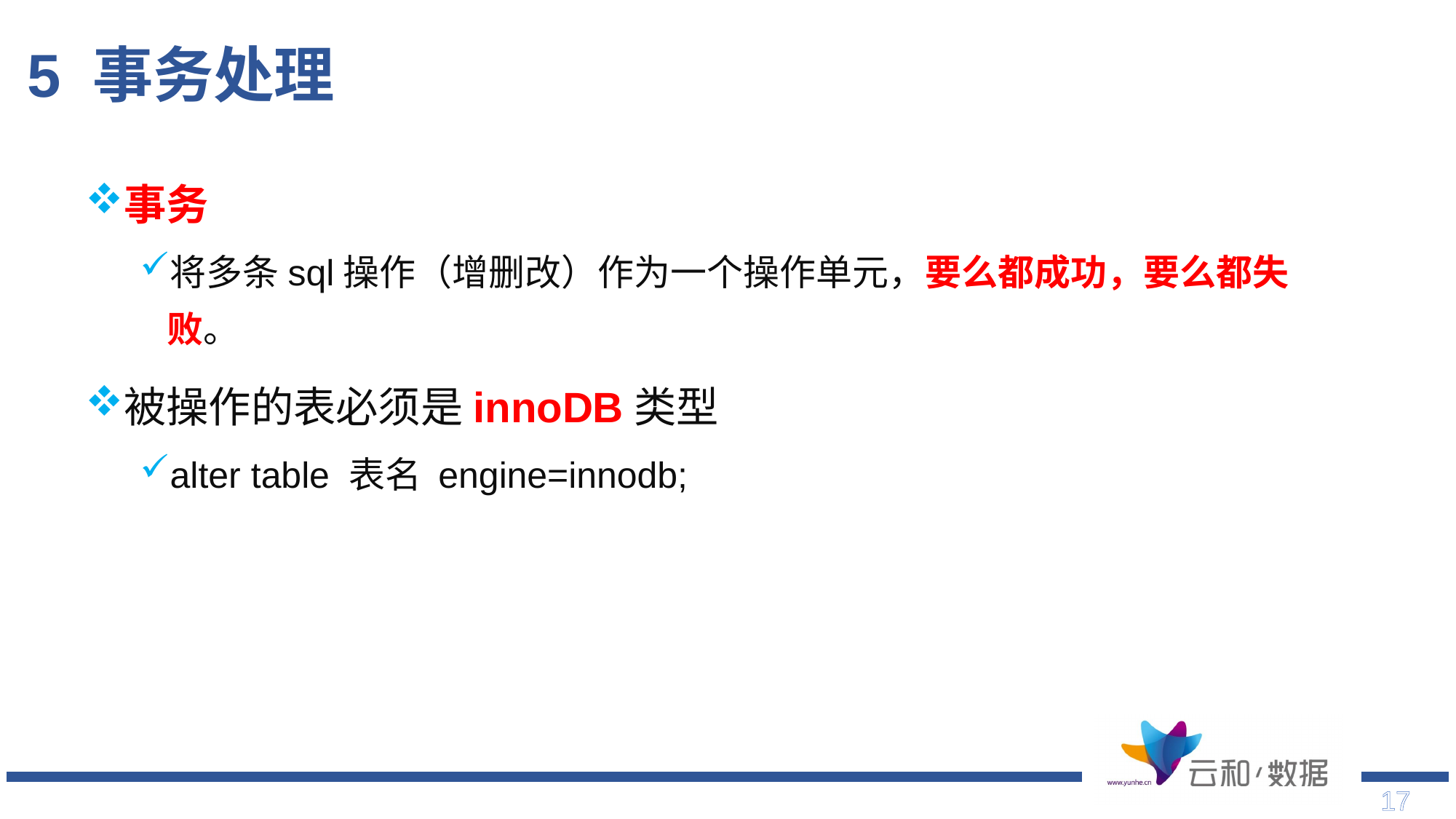

# 5 事务处理
事务
将多条sql操作（增删改）作为一个操作单元，要么都成功，要么都失败。
被操作的表必须是innoDB类型
alter table 表名 engine=innodb;